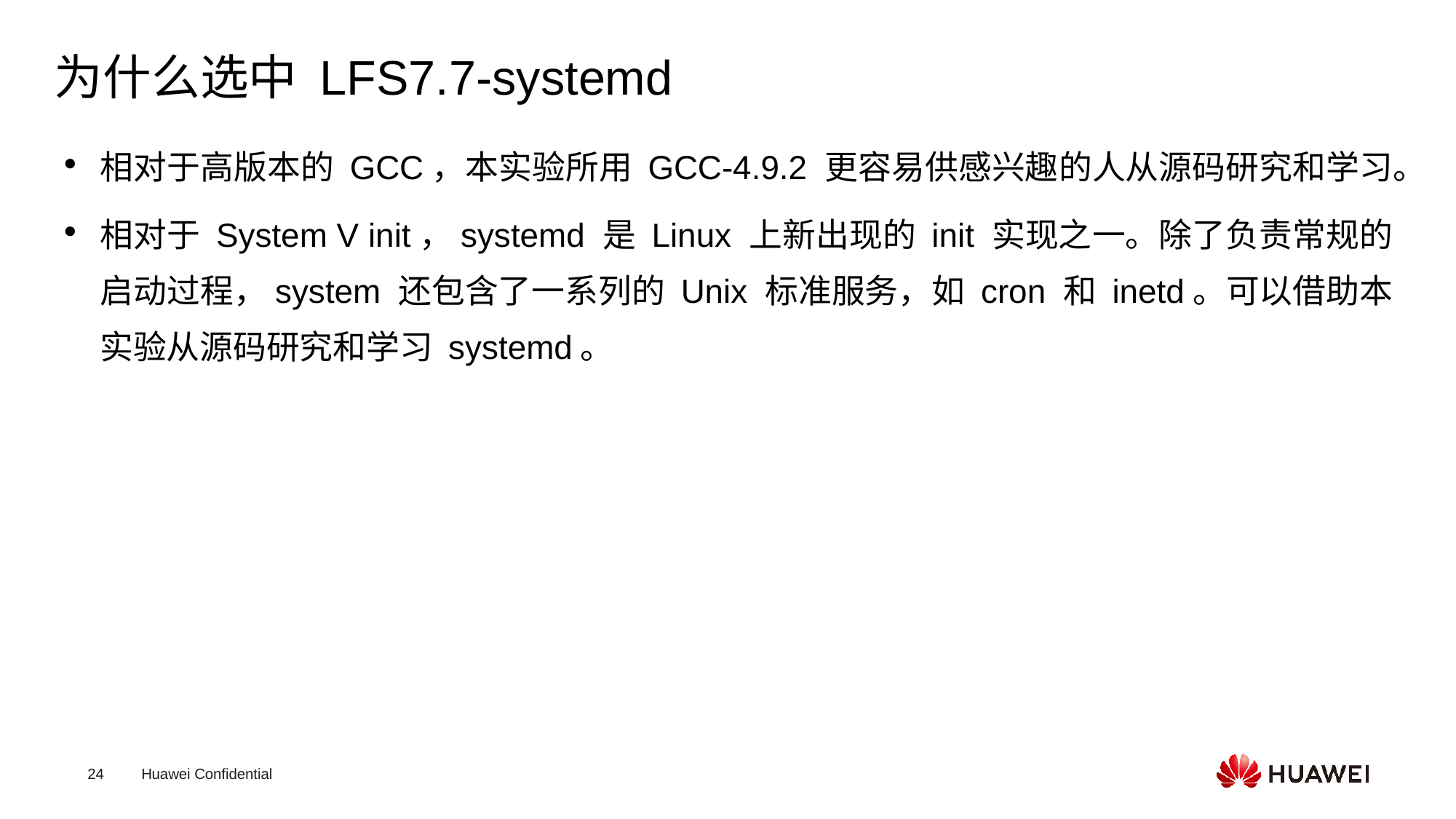

# 为什么选中 LFS7.7-systemd
相对于高版本的 GCC，本实验所用 GCC-4.9.2 更容易供感兴趣的人从源码研究和学习。
相对于 System V init，systemd 是 Linux 上新出现的 init 实现之一。除了负责常规的启动过程，system 还包含了一系列的 Unix 标准服务，如 cron 和 inetd。可以借助本实验从源码研究和学习 systemd。